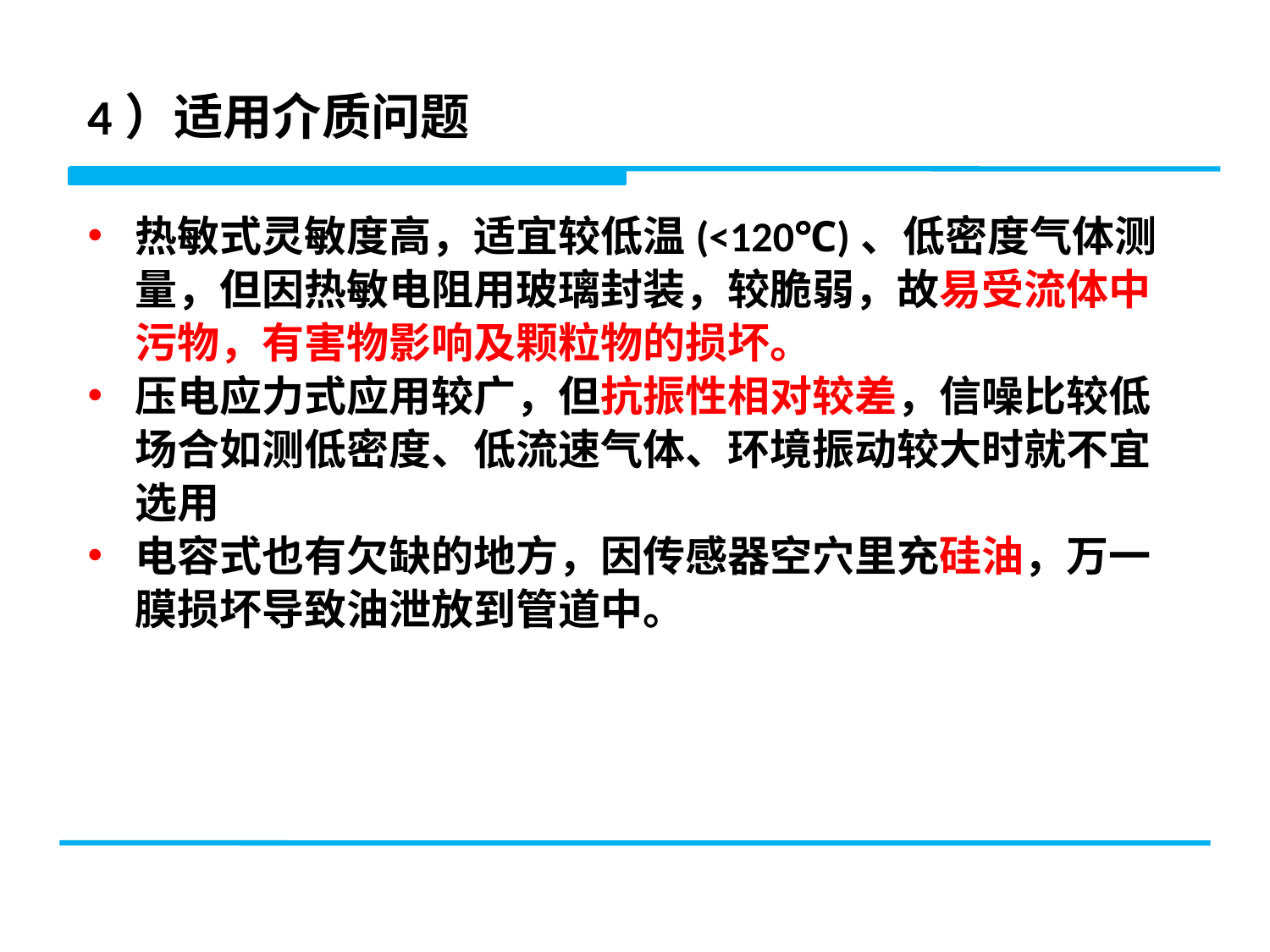

4）适用介质问题

热敏式灵敏度高，适宜较低温(<120℃)、低密度气体测量，但因热敏电阻用玻璃封装，较脆弱，故易受流体中污物，有害物影响及颗粒物的损坏。
压电应力式应用较广，但抗振性相对较差，信噪比较低场合如测低密度、低流速气体、环境振动较大时就不宜选用
电容式也有欠缺的地方，因传感器空穴里充硅油，万一膜损坏导致油泄放到管道中。